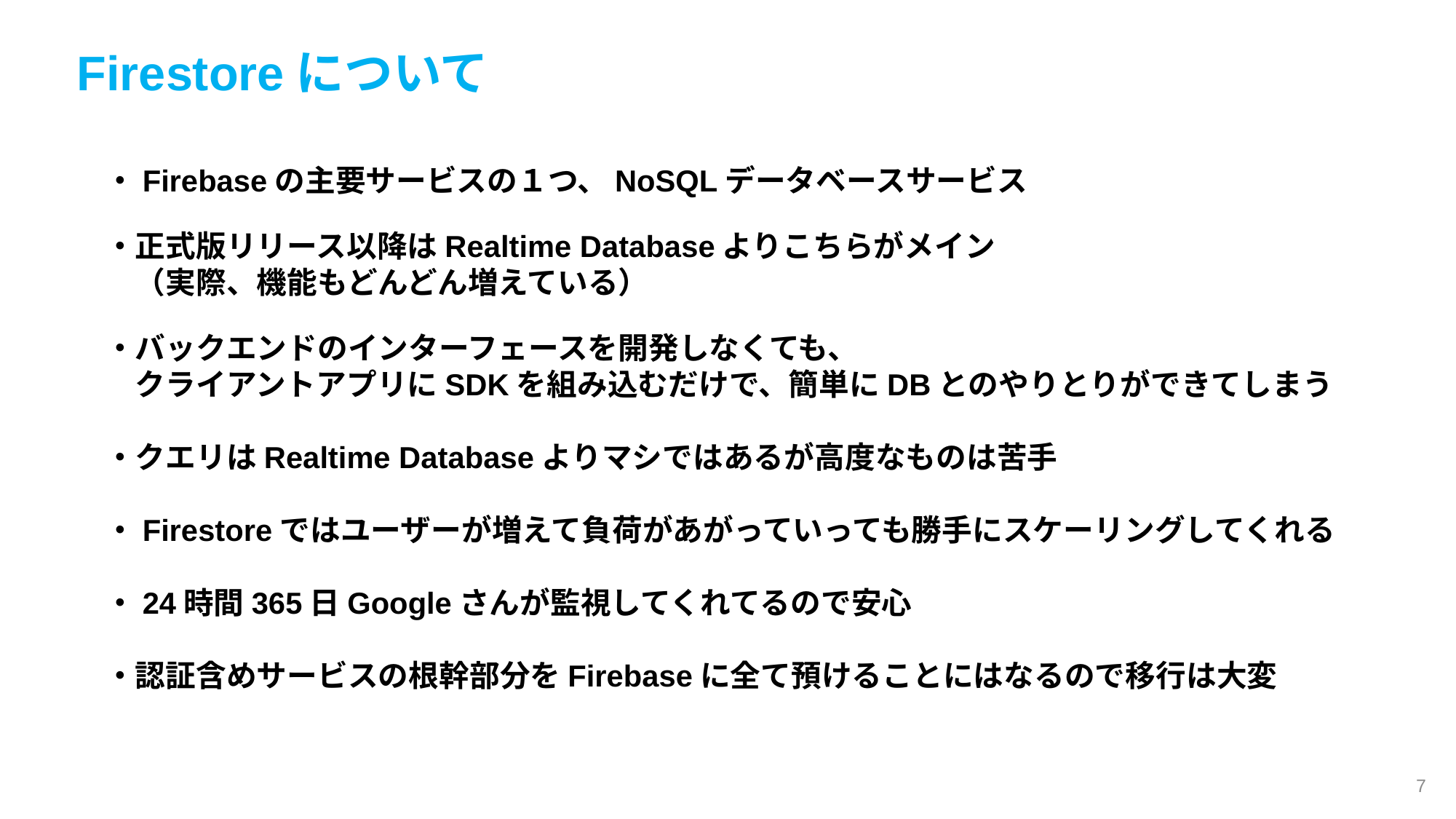

Firestoreについて
・Firebaseの主要サービスの１つ、NoSQLデータベースサービス

・正式版リリース以降はRealtime Databaseよりこちらがメイン
　（実際、機能もどんどん増えている）

・バックエンドのインターフェースを開発しなくても、
　クライアントアプリにSDKを組み込むだけで、簡単にDBとのやりとりができてしまう

・クエリはRealtime Databaseよりマシではあるが高度なものは苦手

・Firestoreではユーザーが増えて負荷があがっていっても勝手にスケーリングしてくれる

・24時間365日Googleさんが監視してくれてるので安心

・認証含めサービスの根幹部分をFirebaseに全て預けることにはなるので移行は大変
7